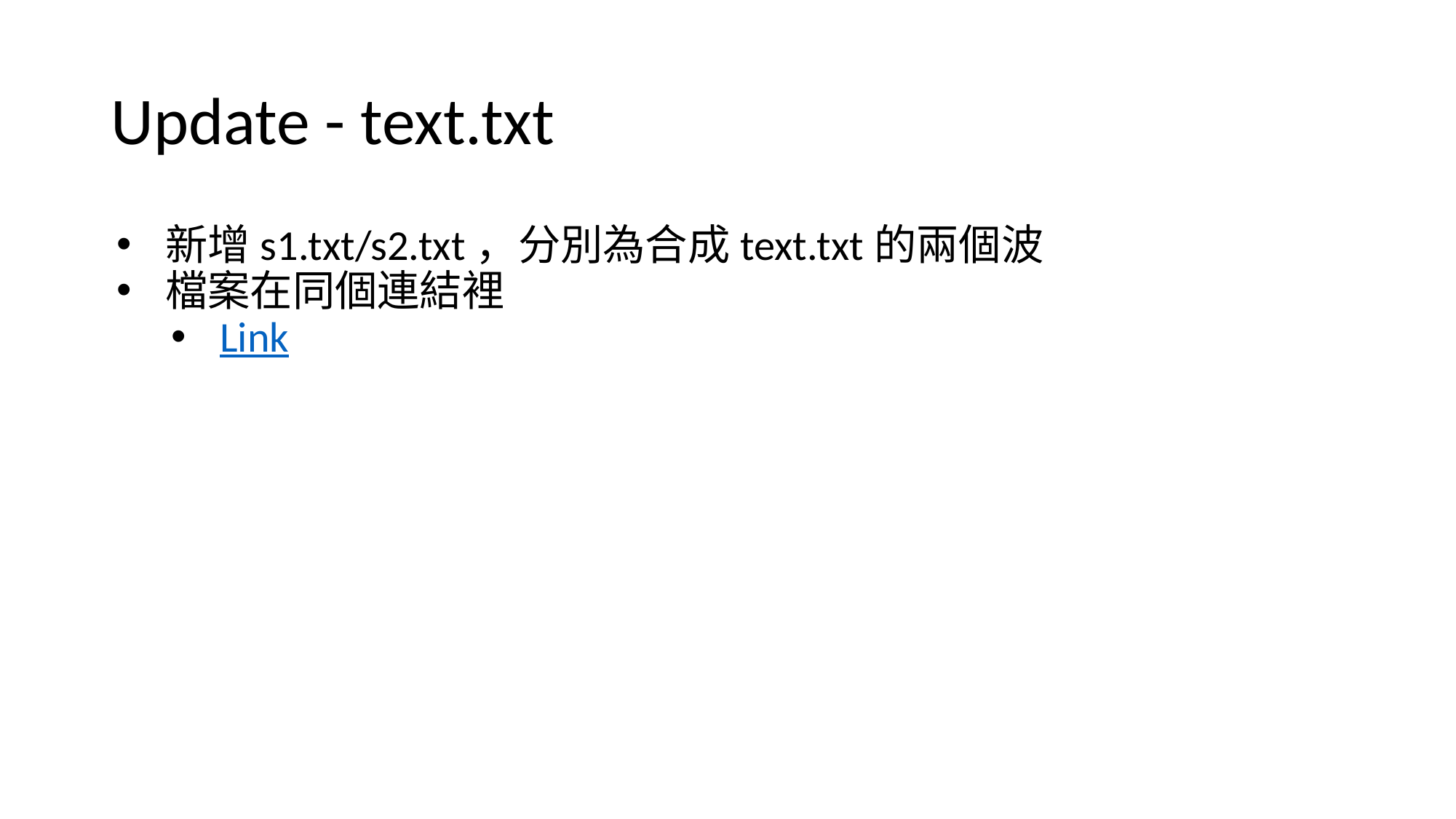

# Update - text.txt
新增s1.txt/s2.txt，分別為合成text.txt的兩個波
檔案在同個連結裡
Link